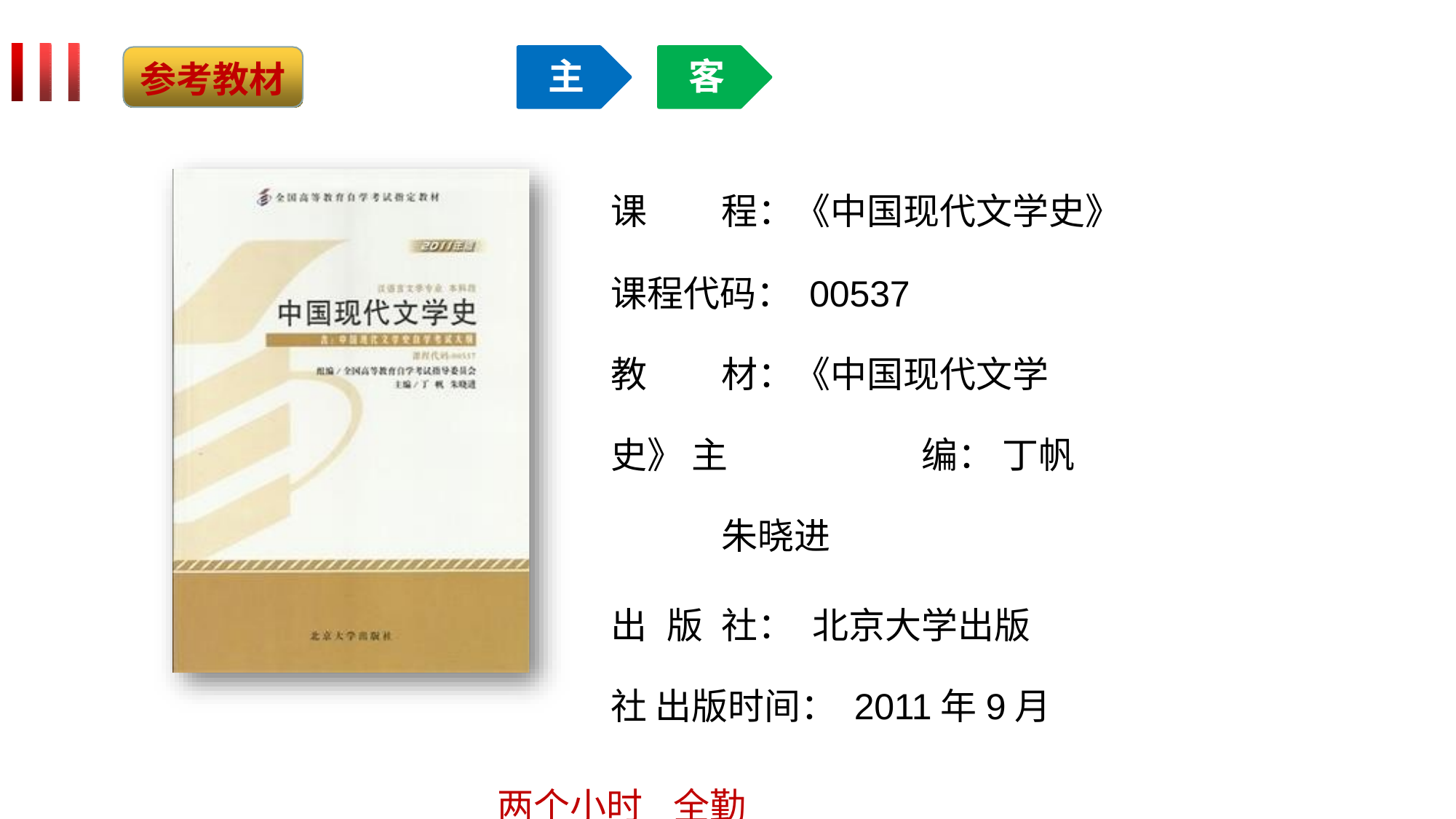

主
客
参考教材

课	程：《中国现代文学史》

课程代码： 00537
教	材：《中国现代文学史》 主	编： 丁帆	朱晓进
出	版	社：	北京大学出版社 出版时间： 2011年9月
听够课程两个小时为全勤，中途不能退出，加油！